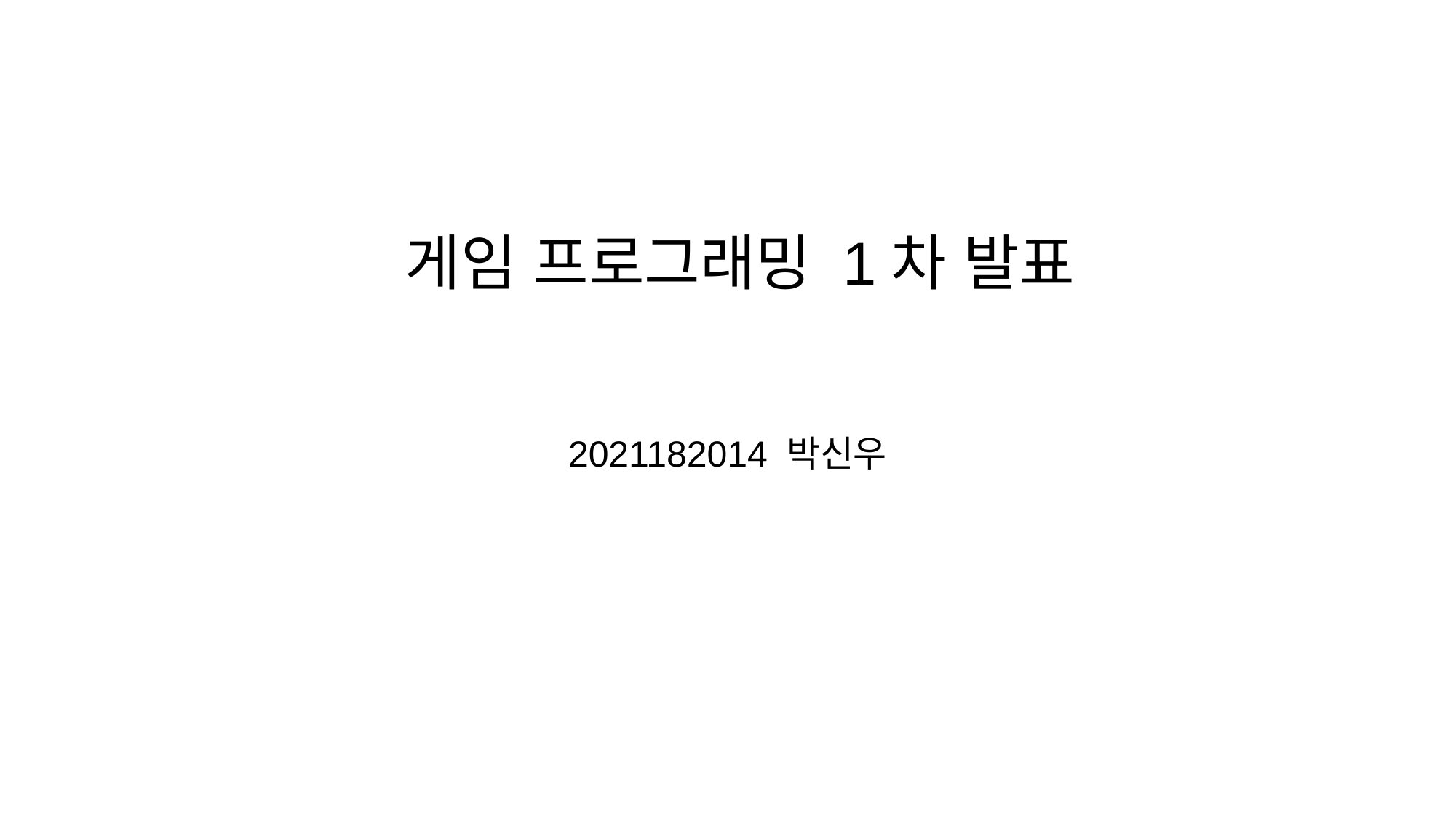

# 게임 프로그래밍 1차 발표
2021182014 박신우